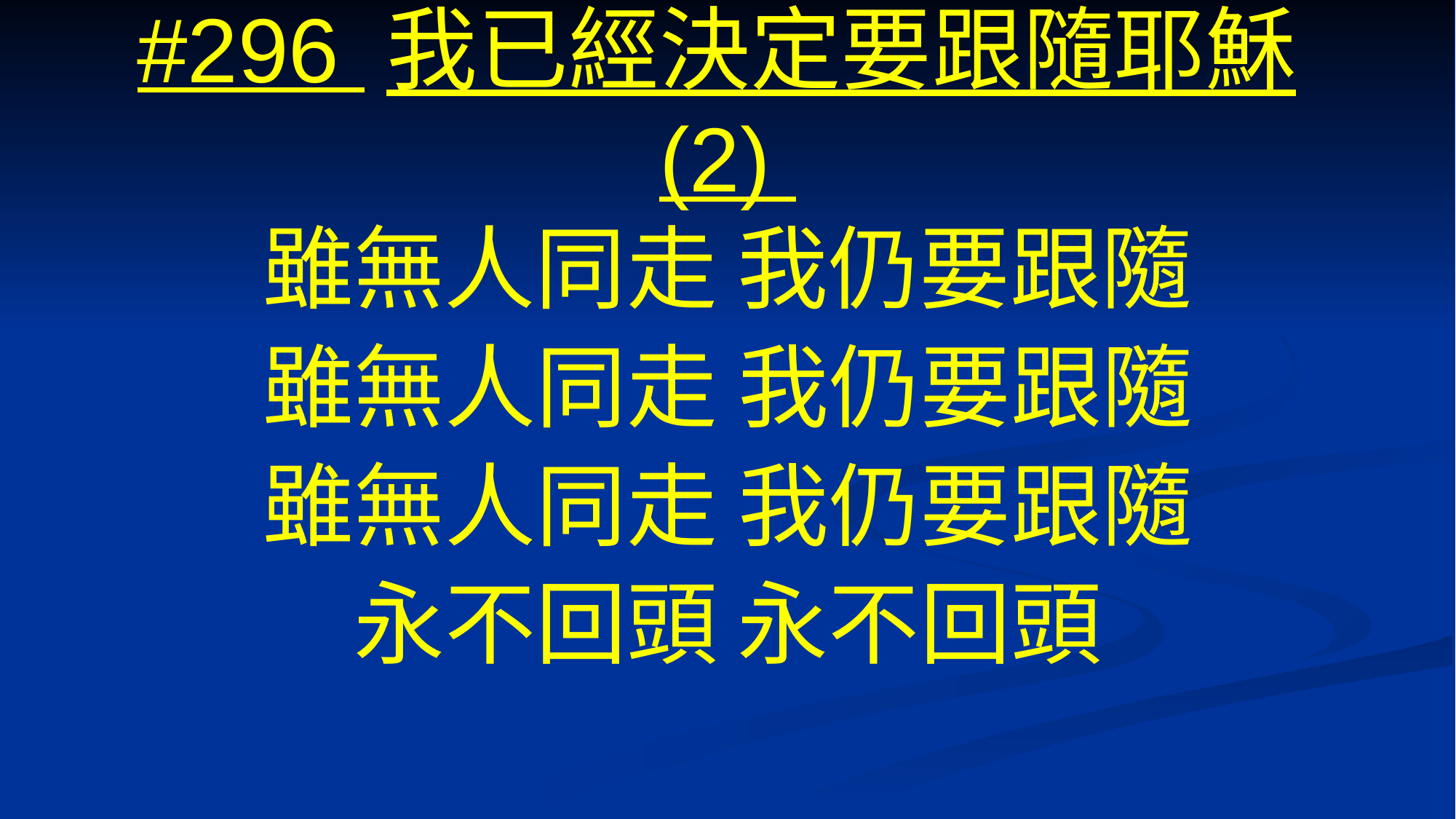

# #296 我已經決定要跟隨耶穌(2)
雖無人同走 我仍要跟隨
雖無人同走 我仍要跟隨
雖無人同走 我仍要跟隨
永不回頭 永不回頭